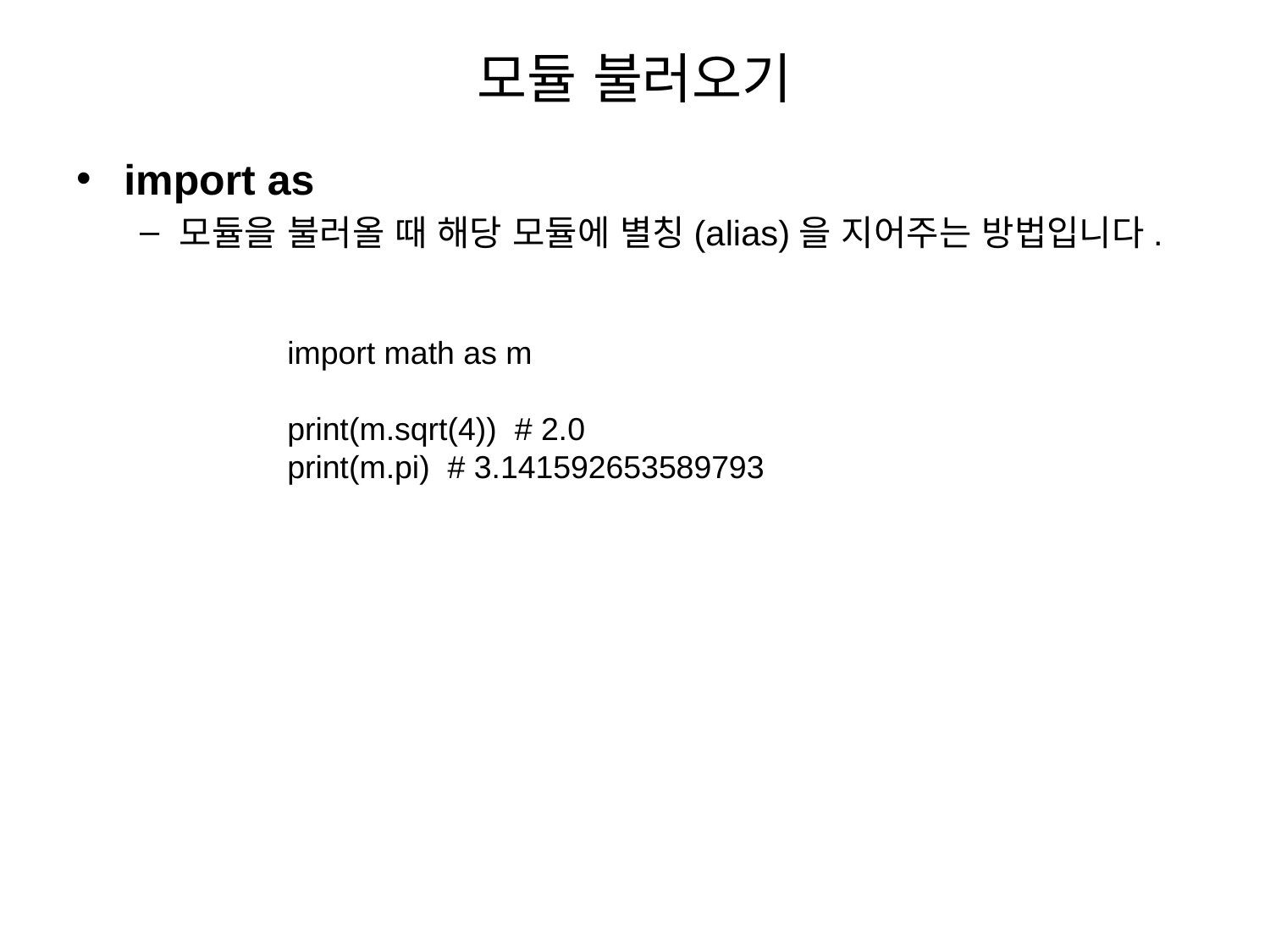

# 모듈 불러오기
import as
모듈을 불러올 때 해당 모듈에 별칭(alias)을 지어주는 방법입니다.
import math as m

print(m.sqrt(4))  # 2.0
print(m.pi)  # 3.141592653589793